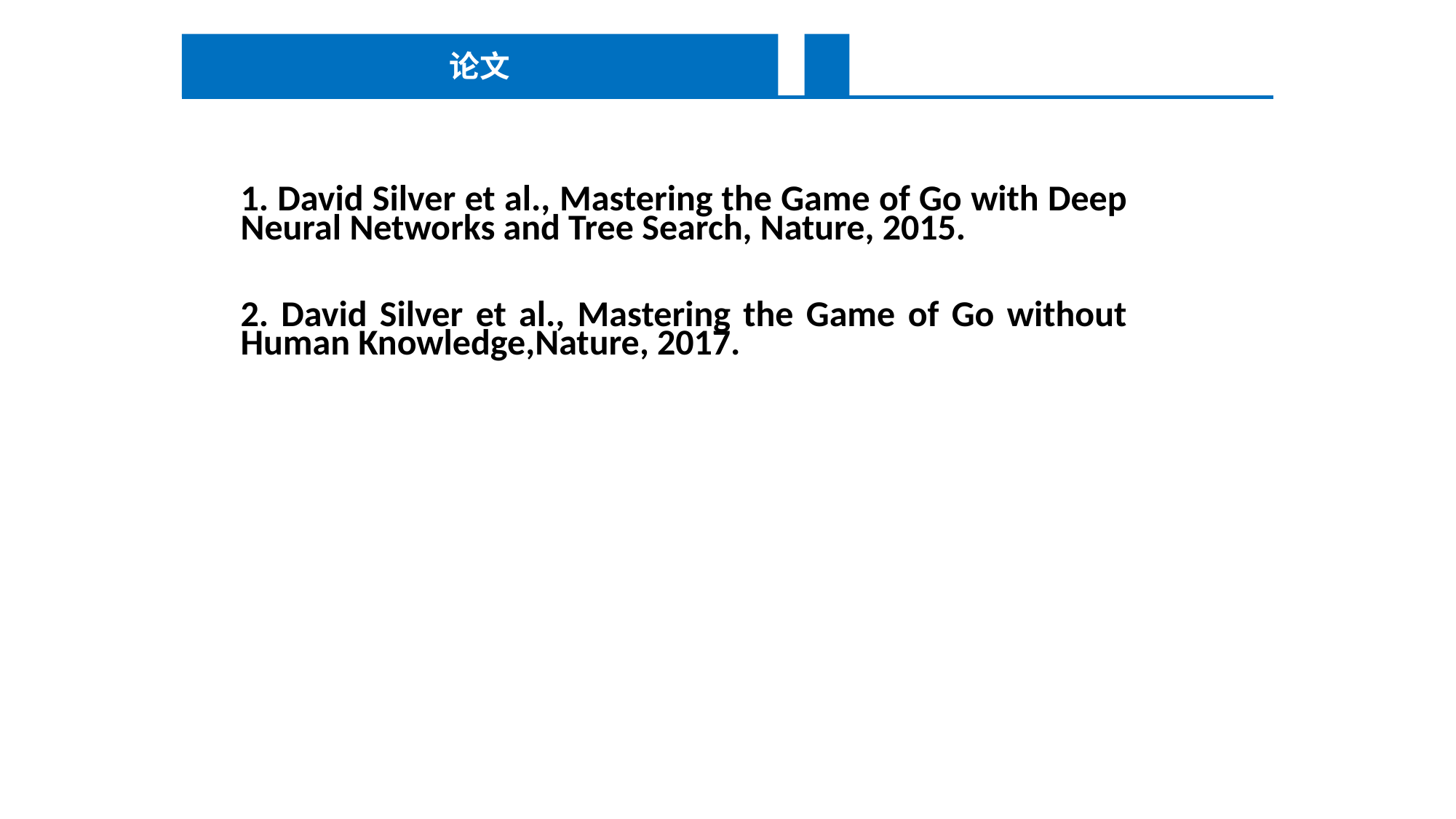

论文

1. David Silver et al., Mastering the Game of Go with Deep Neural Networks and Tree Search, Nature, 2015.

2. David Silver et al., Mastering the Game of Go without Human Knowledge,Nature, 2017.